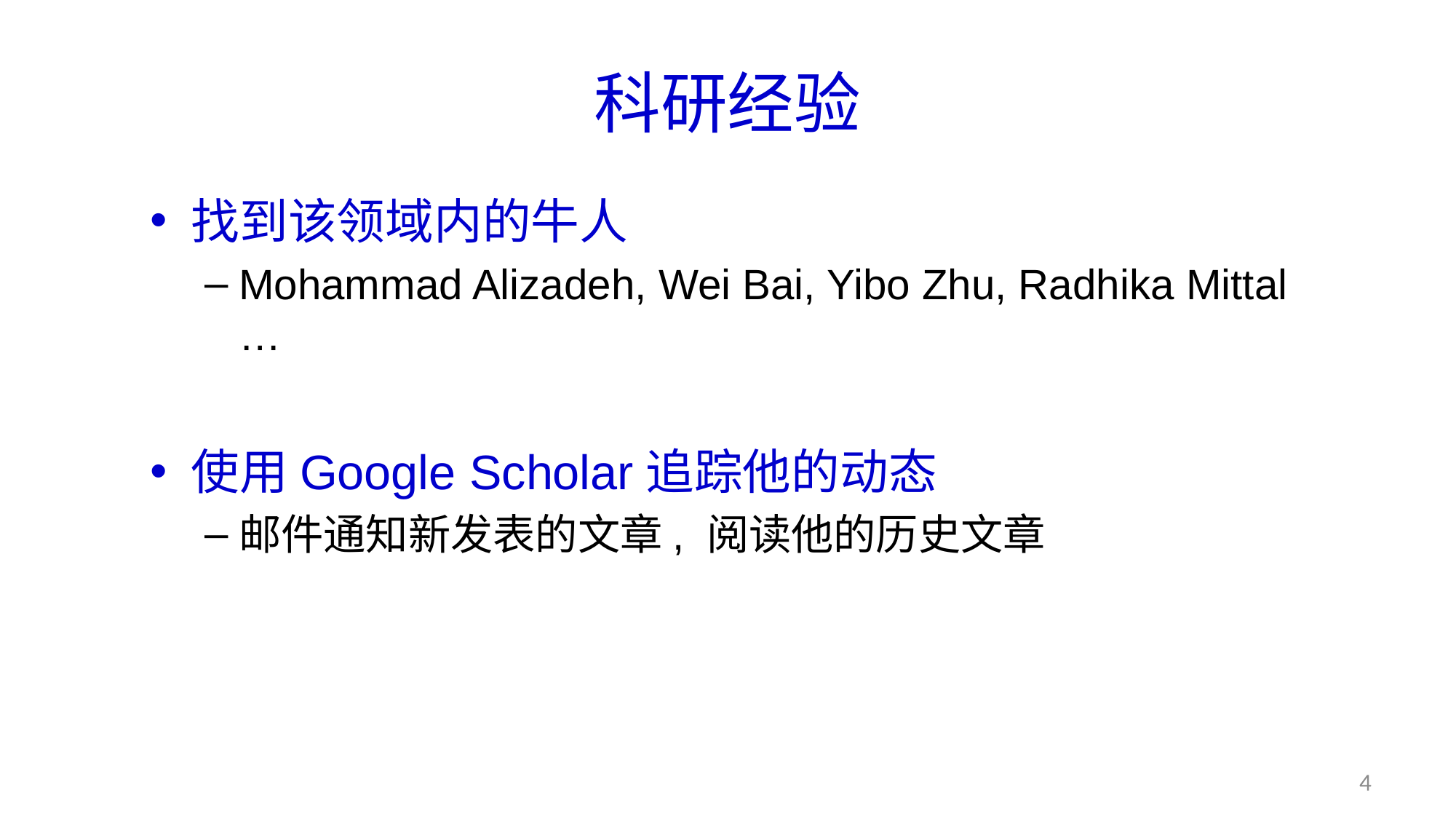

# 科研经验
找到该领域内的牛人
Mohammad Alizadeh, Wei Bai, Yibo Zhu, Radhika Mittal …

使用Google Scholar追踪他的动态
邮件通知新发表的文章, 阅读他的历史文章

4